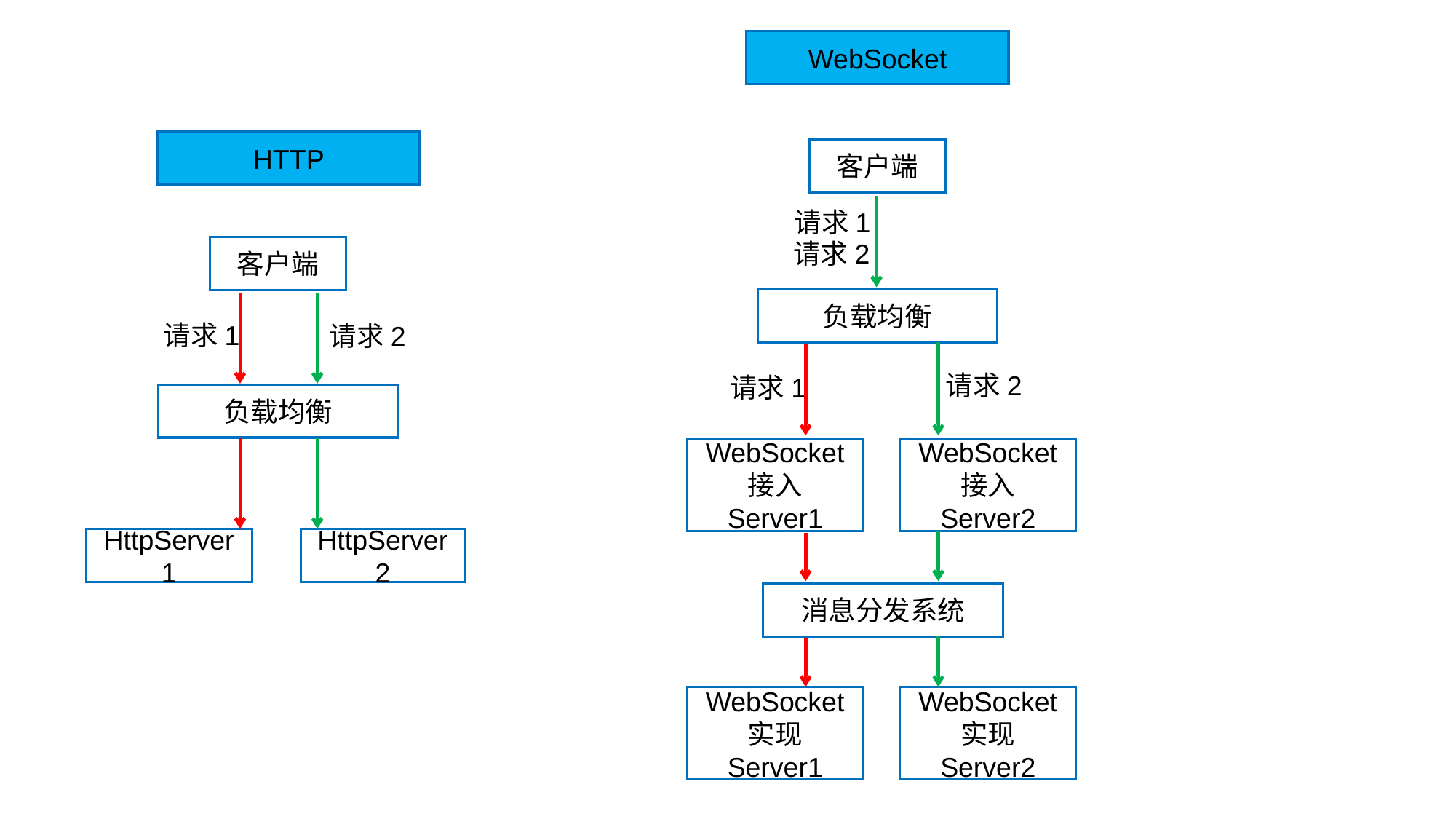

WebSocket
HTTP
客户端
请求1
请求2
负载均衡
请求2
请求1
WebSocket
接入 Server1
WebSocket
接入 Server2
消息分发系统
WebSocket
实现 Server1
WebSocket
实现 Server2
客户端
请求1
请求2
负载均衡
HttpServer1
HttpServer2